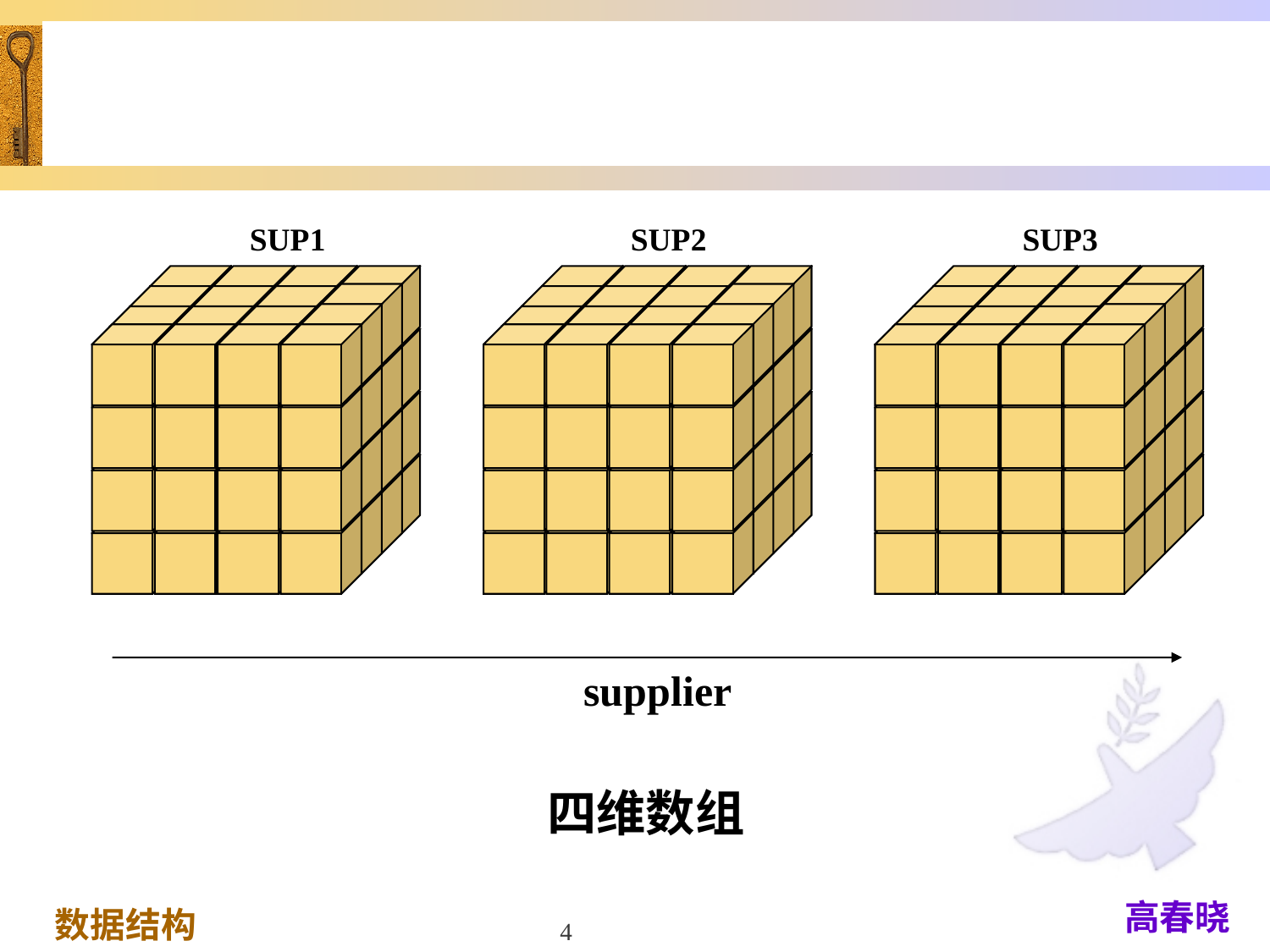

#
SUP1
SUP2
SUP3

supplier
四维数组
4